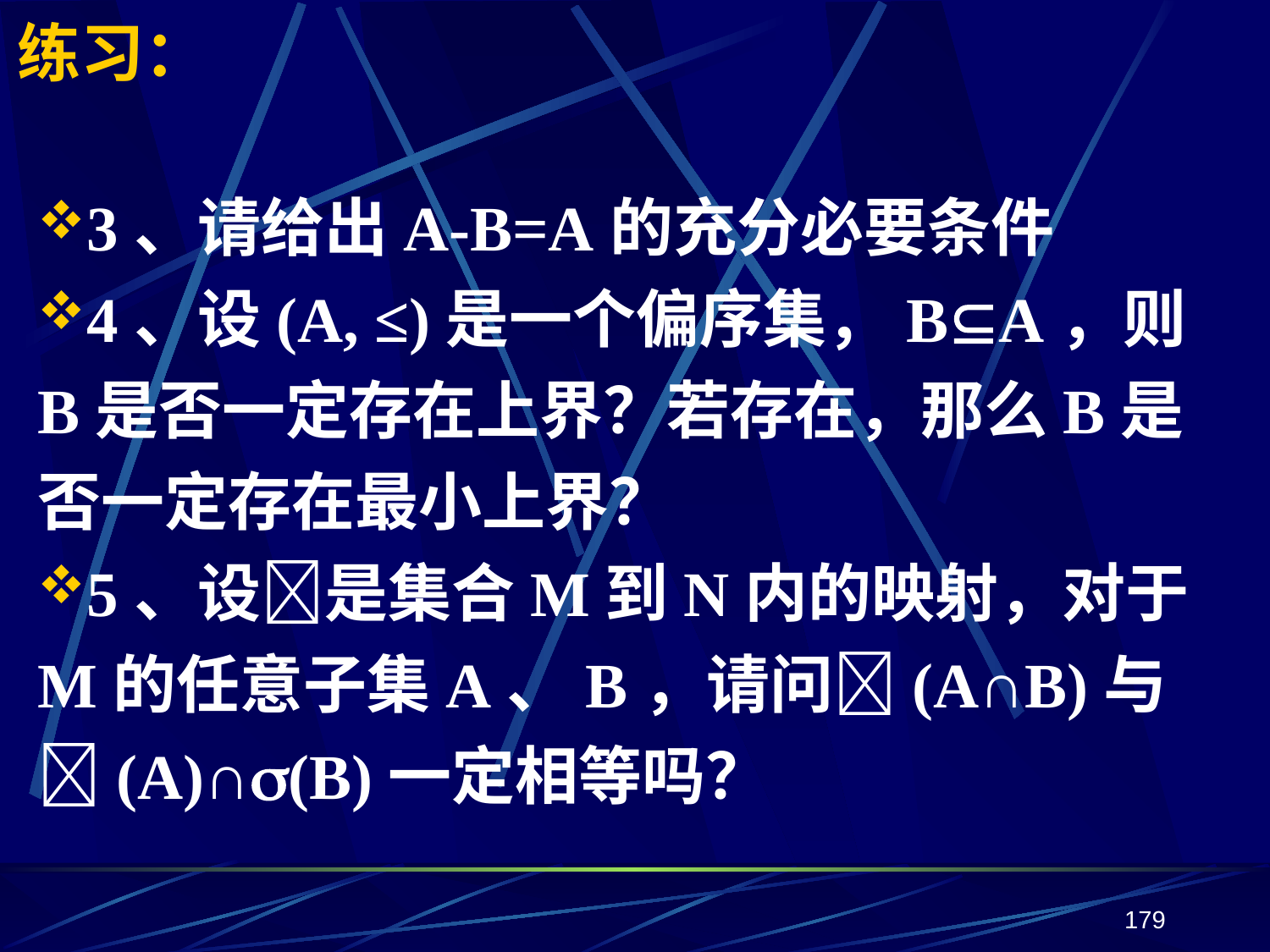

# 练习：
3、请给出A-B=A的充分必要条件
4、设(A, ≤)是一个偏序集，B⊆A，则B是否一定存在上界？若存在，那么B是否一定存在最小上界？
5、设σ是集合M到N内的映射，对于M的任意子集A、B，请问σ(A∩B)与
σ(A)∩σ(B)一定相等吗？

179